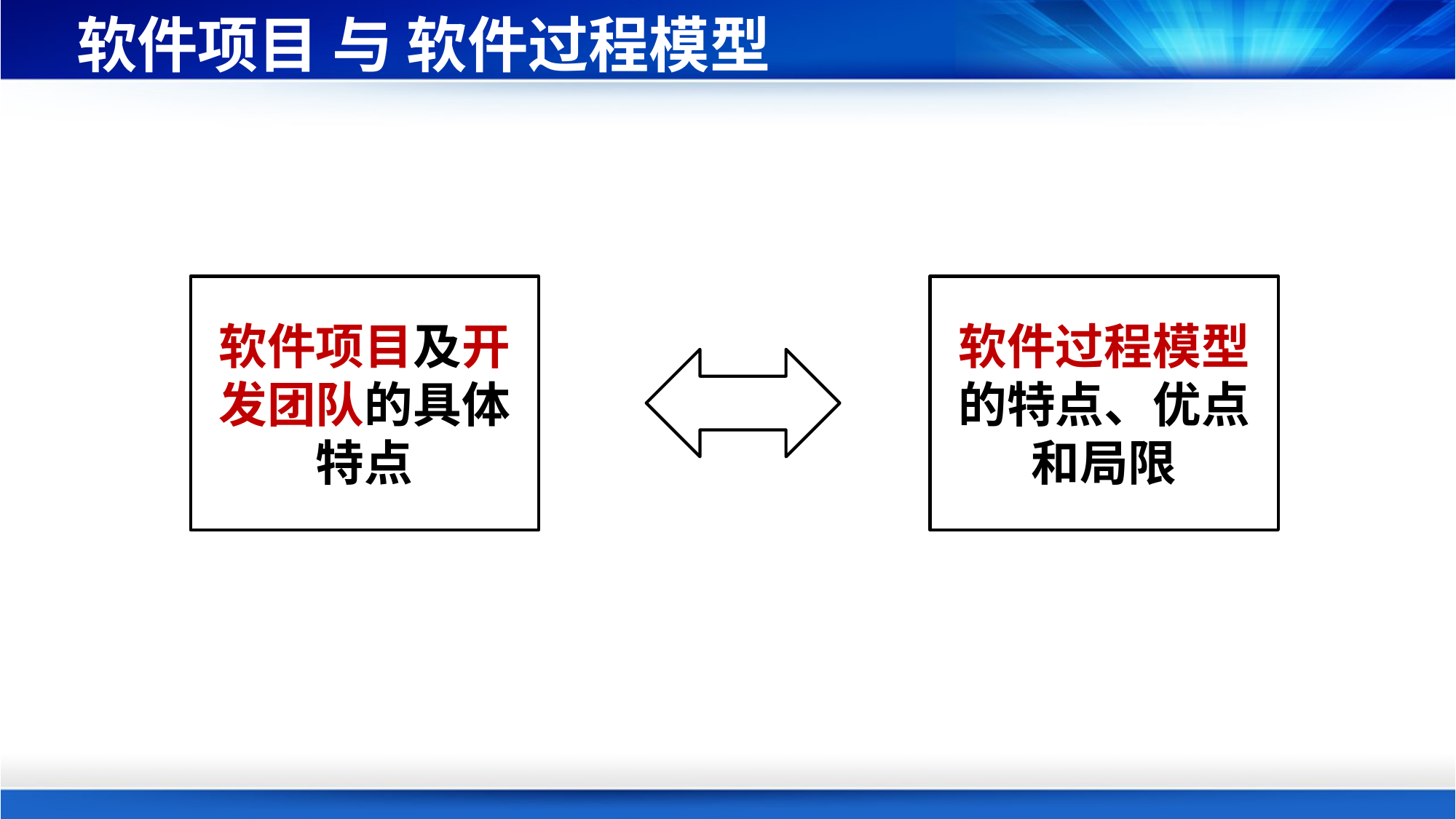

# 软件项目 与 软件过程模型
软件项目及开发团队的具体特点
软件过程模型的特点、优点和局限